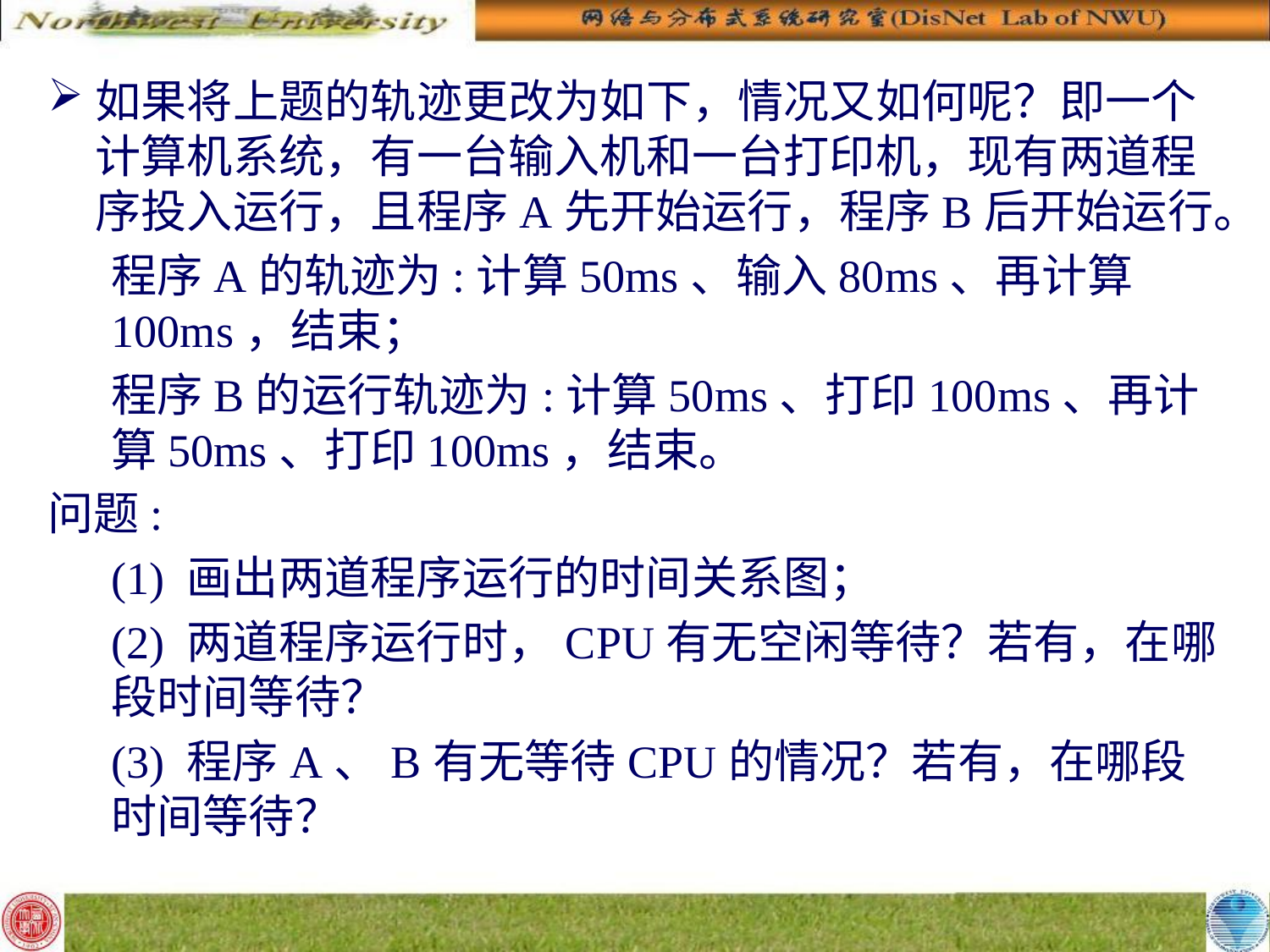

如果将上题的轨迹更改为如下，情况又如何呢？即一个计算机系统，有一台输入机和一台打印机，现有两道程序投入运行，且程序A先开始运行，程序B后开始运行。
程序A的轨迹为:计算50ms、输入80ms、再计算100ms，结束；
程序B的运行轨迹为:计算50ms、打印100ms、再计算50ms、打印100ms，结束。
问题:
(1) 画出两道程序运行的时间关系图；
(2) 两道程序运行时，CPU有无空闲等待？若有，在哪段时间等待？
(3) 程序A、B有无等待CPU的情况？若有，在哪段时间等待？